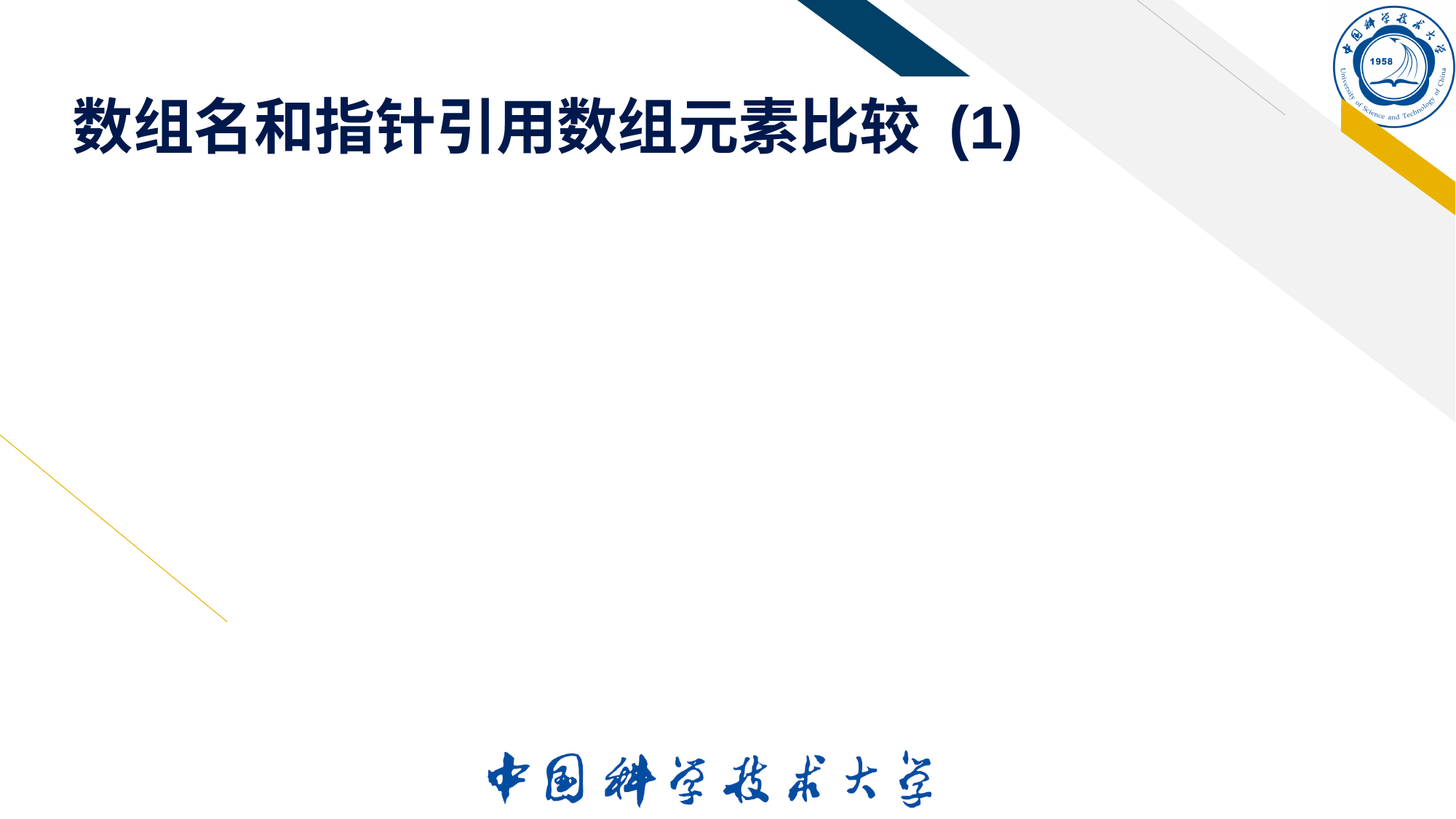

# 数组名和指针引用数组元素比较 (1)
指针指向数组首地址
前提条件：int a[10], *p=a;

a[i]、p[i]、*(a+i)、*(p+i) 它们都表示同一个数组元素
a+i(或p+i)不是简单的在a(或p)表示的地址值上简单的加i个字节，而是加上i个基类型所需的地址偏移量，即加上i*sizeof(int)
指针值可以改变，如p++为下一元素的地址
a++是非法操作, 数组名不能被赋值